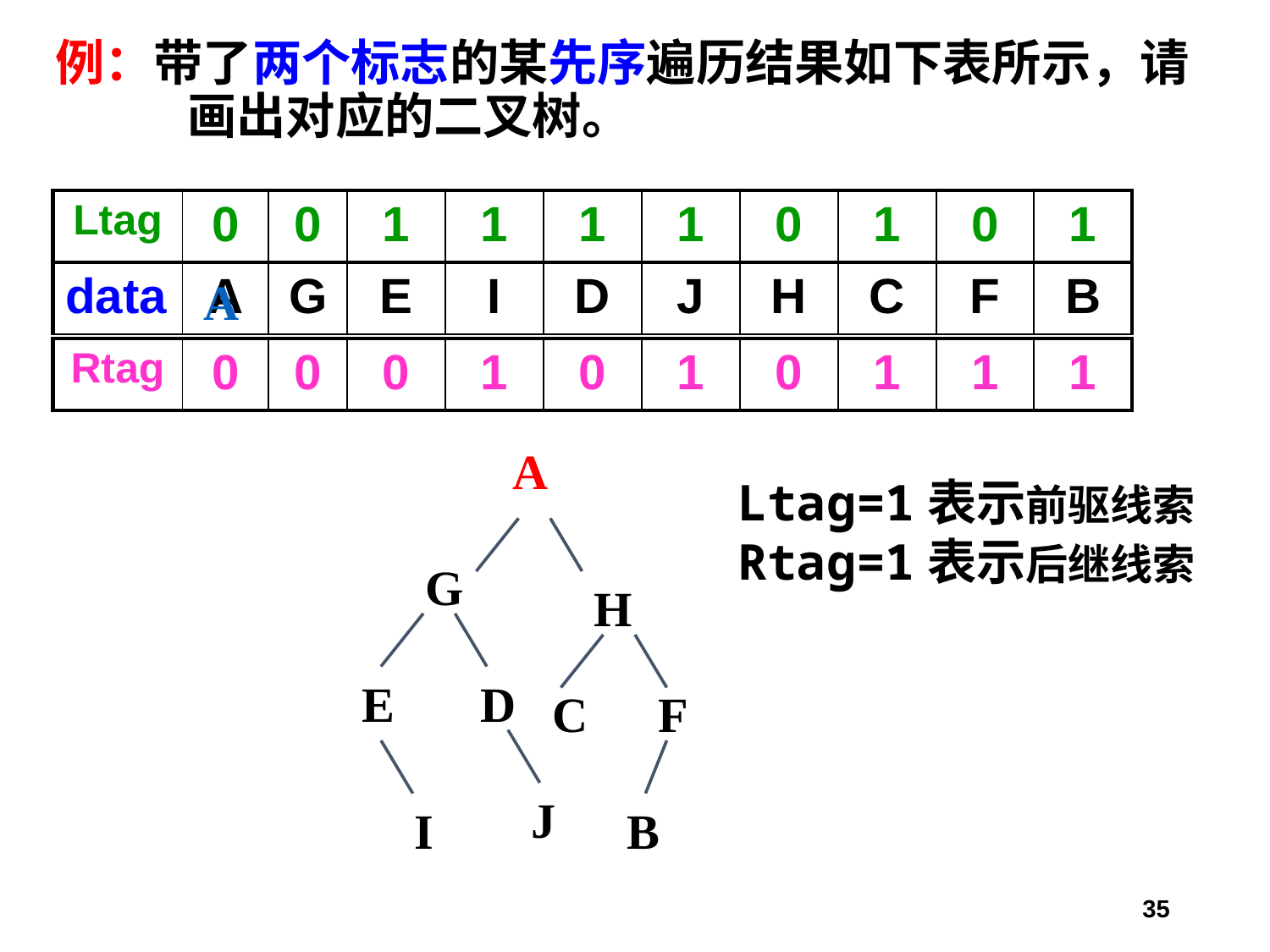

# 例：带了两个标志的某先序遍历结果如下表所示，请画出对应的二叉树。
|  |  |  |  |  |  |  |  |  |  |  |
| --- | --- | --- | --- | --- | --- | --- | --- | --- | --- | --- |
| data | A | G | E | I | D | J | H | C | F | B |
|  |  |  |  |  |  |  |  |  |  |  |
| Ltag | 0 | 0 | 1 | 1 | 1 | 1 | 0 | 1 | 0 | 1 |
| --- | --- | --- | --- | --- | --- | --- | --- | --- | --- | --- |
A
| Rtag | 0 | 0 | 0 | 1 | 0 | 1 | 0 | 1 | 1 | 1 |
| --- | --- | --- | --- | --- | --- | --- | --- | --- | --- | --- |
A
Ltag=1表示前驱线索
Rtag=1表示后继线索

G
H

E
D
C
F

J
I
B
35